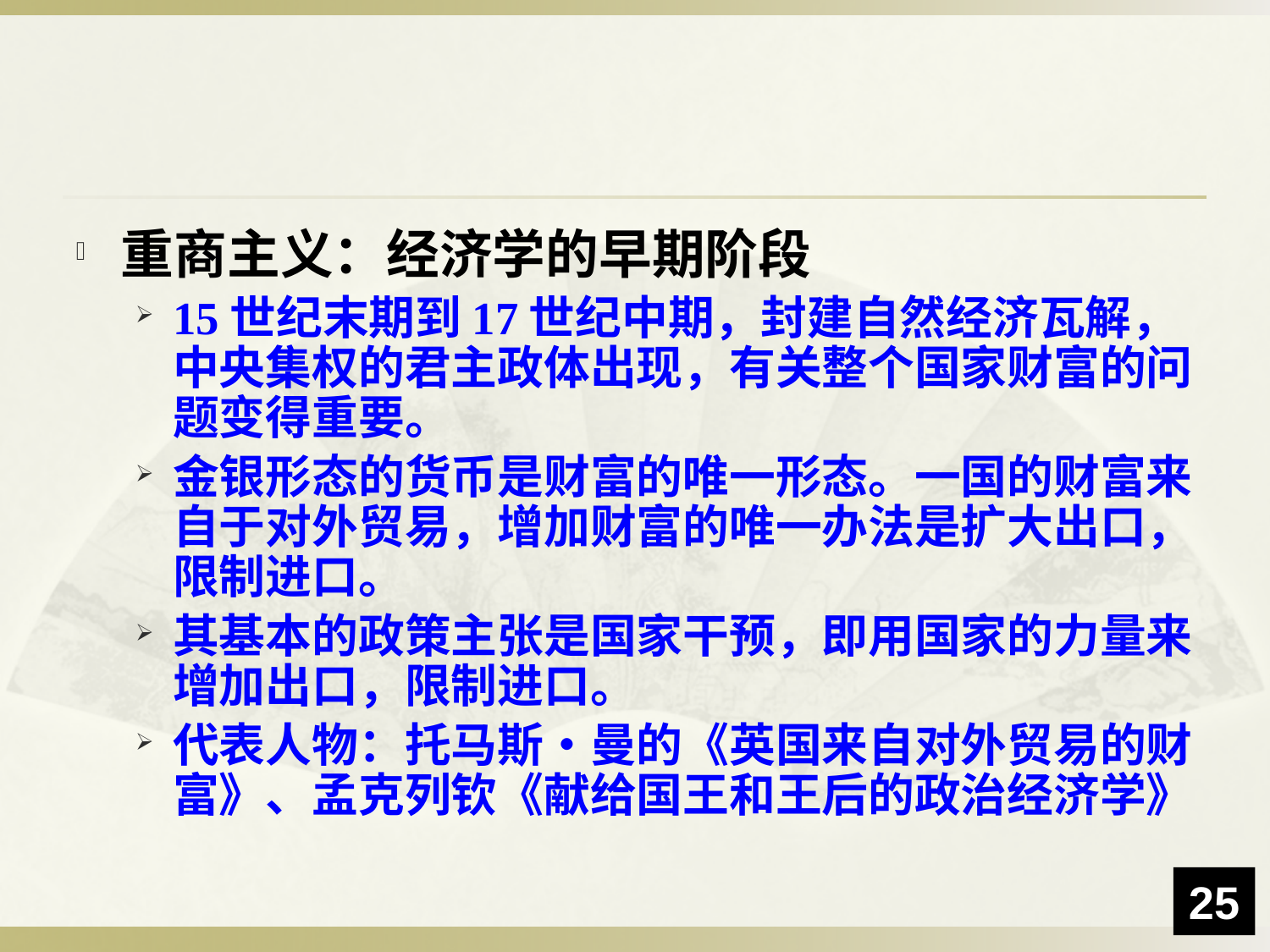

重商主义：经济学的早期阶段
15世纪末期到17世纪中期，封建自然经济瓦解，中央集权的君主政体出现，有关整个国家财富的问题变得重要。
金银形态的货币是财富的唯一形态。一国的财富来自于对外贸易，增加财富的唯一办法是扩大出口，限制进口。
其基本的政策主张是国家干预，即用国家的力量来增加出口，限制进口。
代表人物：托马斯•曼的《英国来自对外贸易的财富》、孟克列钦《献给国王和王后的政治经济学》
25